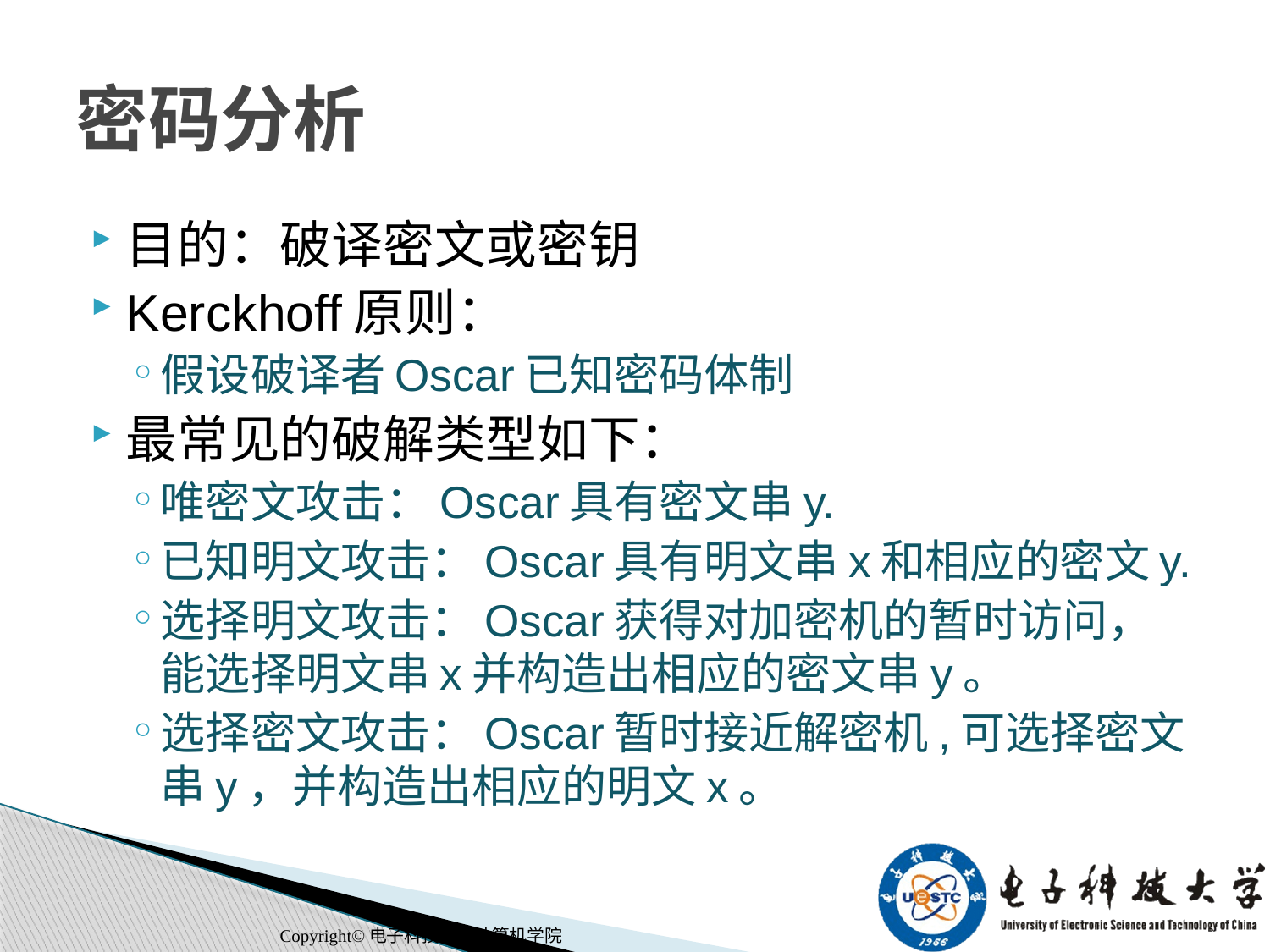

# 密码分析
目的：破译密文或密钥
Kerckhoff原则：
假设破译者Oscar已知密码体制
最常见的破解类型如下：
唯密文攻击：Oscar具有密文串y.
已知明文攻击：Oscar具有明文串x和相应的密文y.
选择明文攻击：Oscar获得对加密机的暂时访问， 能选择明文串x并构造出相应的密文串y。
选择密文攻击：Oscar暂时接近解密机,可选择密文串y，并构造出相应的明文x。
Copyright©电子科技大学计算机学院
16